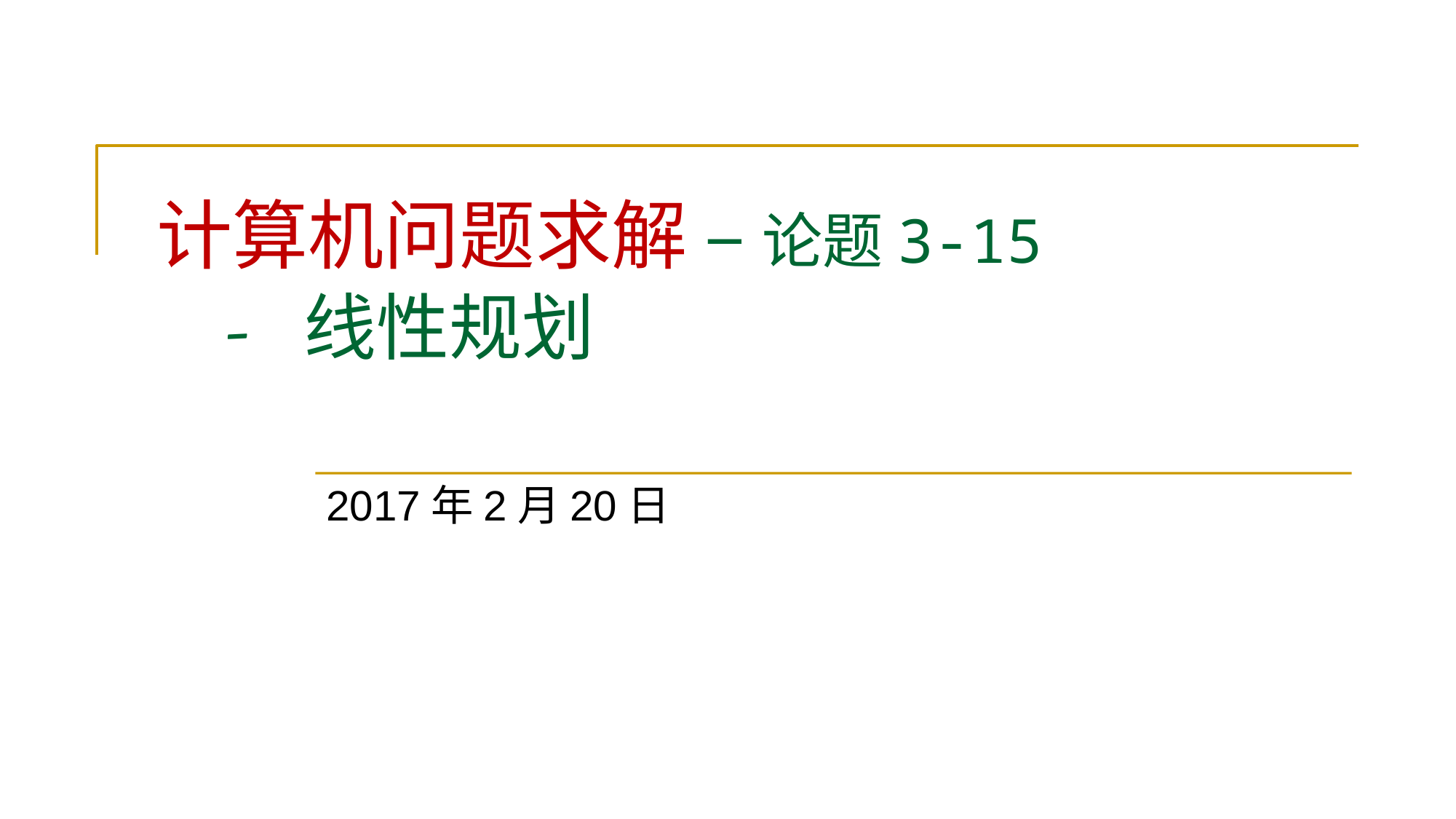

# 计算机问题求解 – 论题3-15 -  线性规划
2017年2月20日